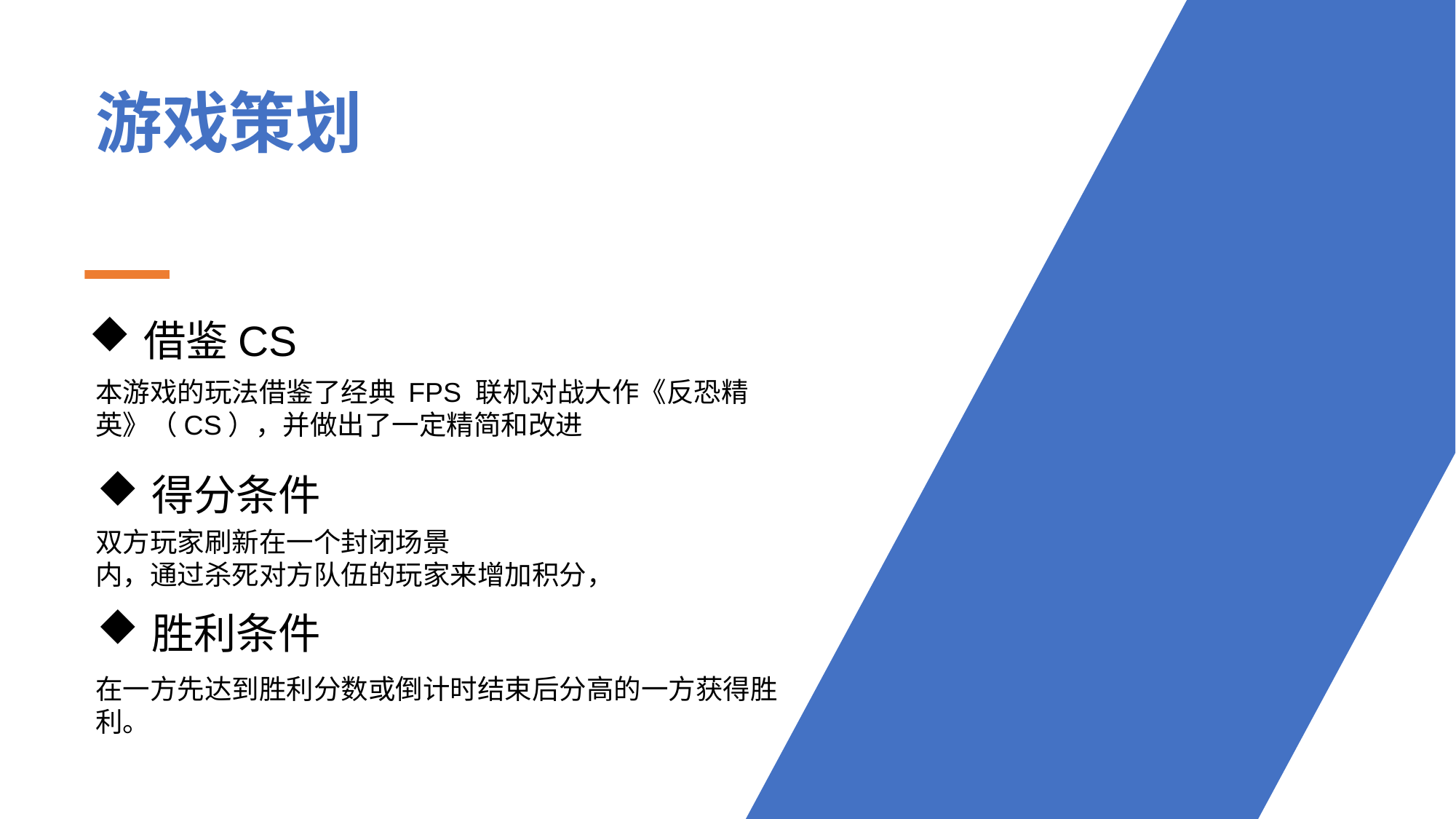

游戏策划
借鉴CS
本游戏的玩法借鉴了经典 FPS 联机对战大作《反恐精英》（CS），并做出了一定精简和改进
得分条件
双方玩家刷新在一个封闭场景
内，通过杀死对方队伍的玩家来增加积分，
胜利条件
在一方先达到胜利分数或倒计时结束后分高的一方获得胜利。